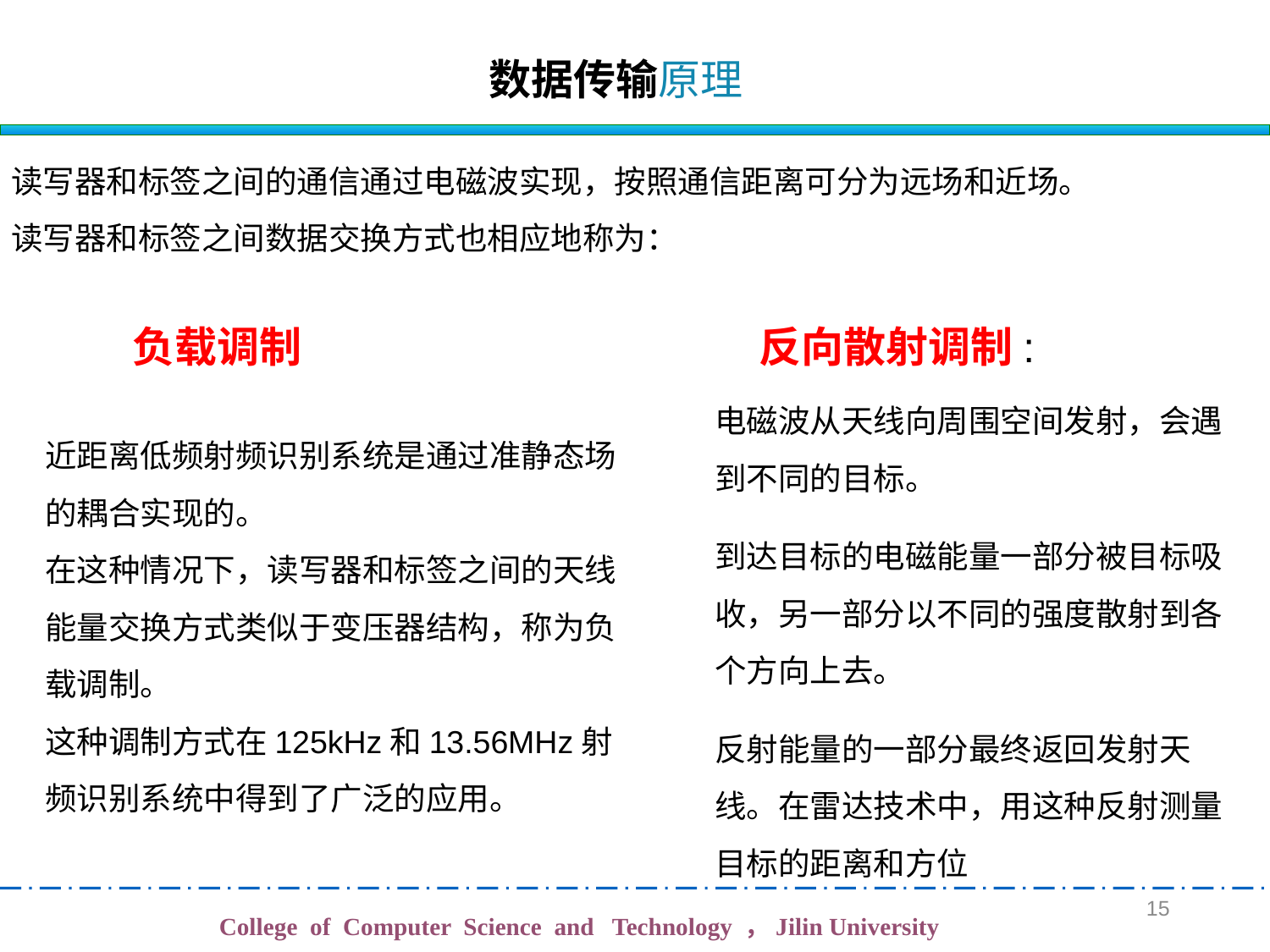

# 数据传输原理
读写器和标签之间的通信通过电磁波实现，按照通信距离可分为远场和近场。
读写器和标签之间数据交换方式也相应地称为：
负载调制                                                反向散射调制:
电磁波从天线向周围空间发射，会遇到不同的目标。
到达目标的电磁能量一部分被目标吸收，另一部分以不同的强度散射到各个方向上去。
反射能量的一部分最终返回发射天线。在雷达技术中，用这种反射测量目标的距离和方位
近距离低频射频识别系统是通过准静态场的耦合实现的。
在这种情况下，读写器和标签之间的天线能量交换方式类似于变压器结构，称为负载调制。
这种调制方式在125kHz和13.56MHz射频识别系统中得到了广泛的应用。
15